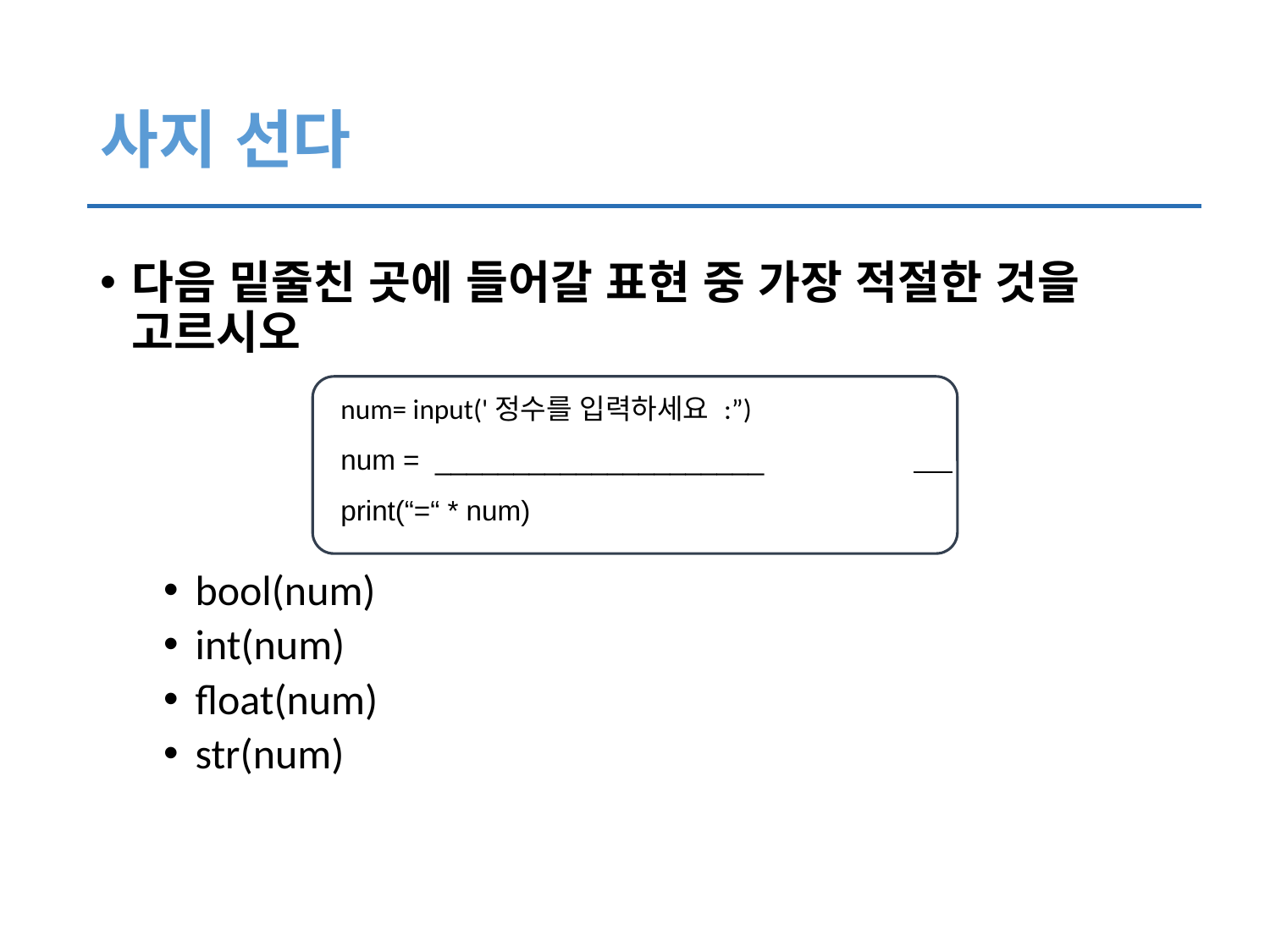

# 사지 선다
다음 밑줄친 곳에 들어갈 표현 중 가장 적절한 것을 고르시오

bool(num)
int(num)
float(num)
str(num)

num= input('정수를 입력하세요 :”)
num =  _____________________
print(“=“ * num)